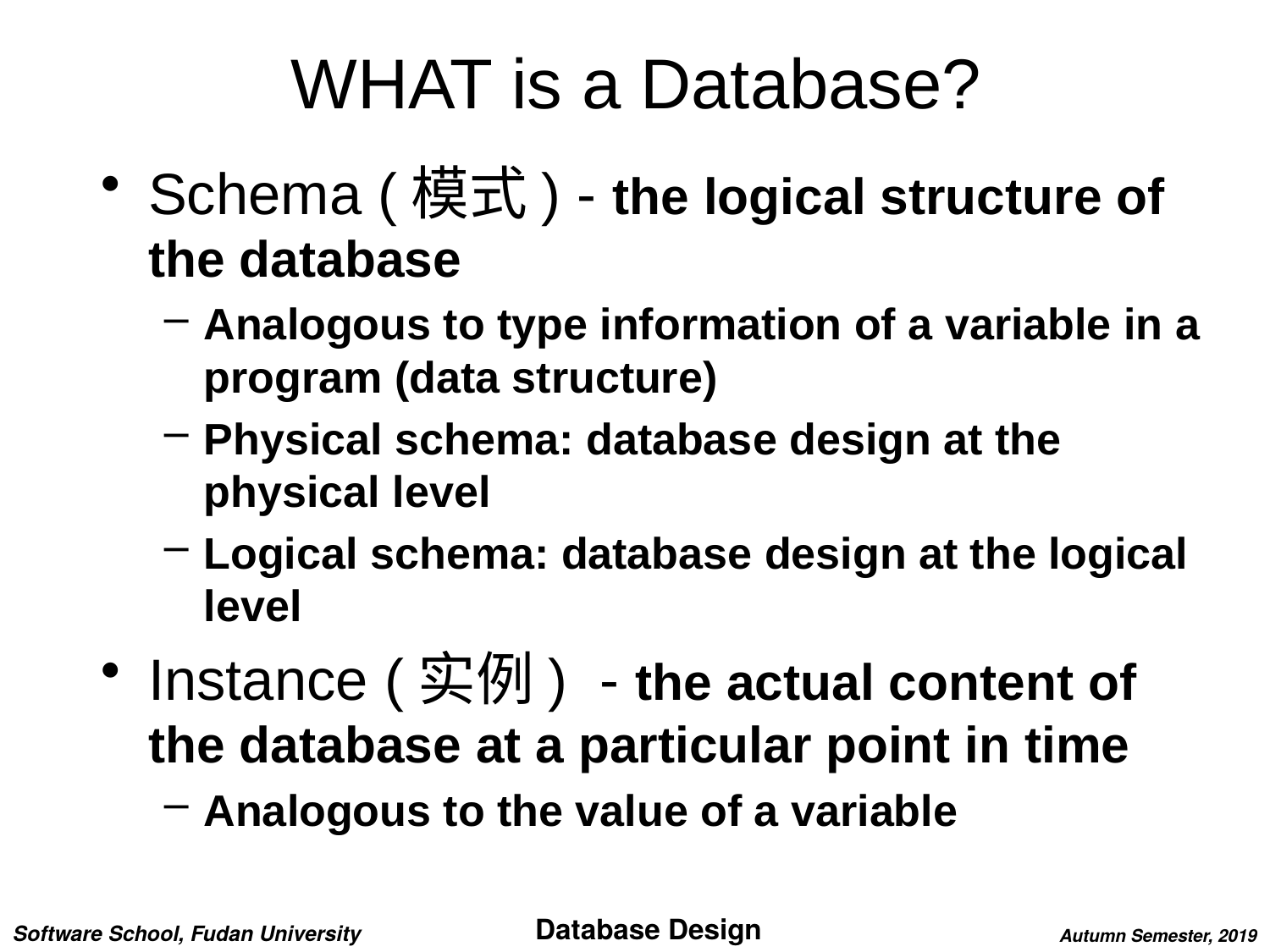

# WHAT is a Database?
Schema (模式) - the logical structure of the database
Analogous to type information of a variable in a program (data structure)
Physical schema: database design at the physical level
Logical schema: database design at the logical level
Instance (实例)  - the actual content of the database at a particular point in time
Analogous to the value of a variable